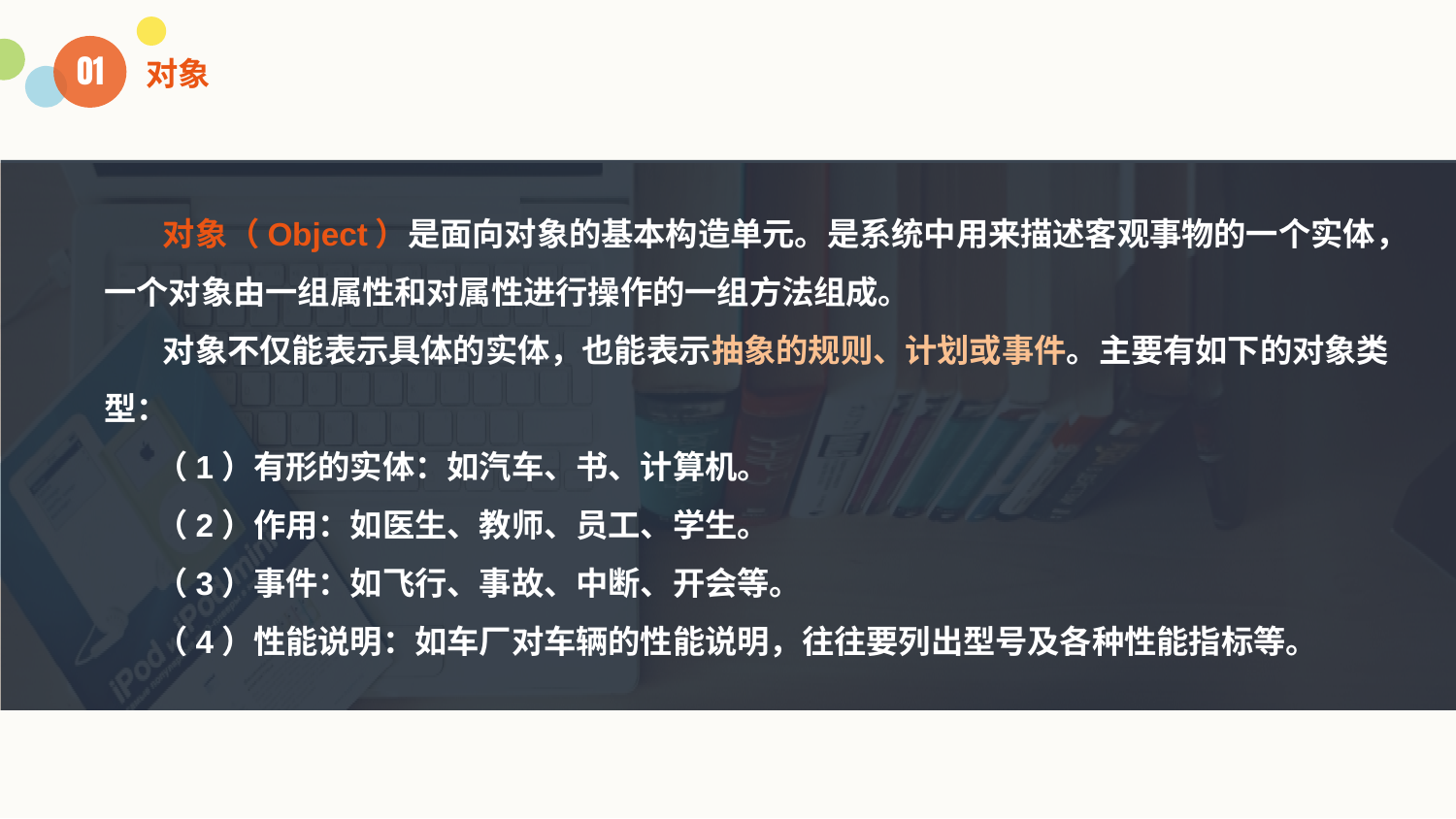

01
对象

       对象（Object）是面向对象的基本构造单元。是系统中用来描述客观事物的一个实体，一个对象由一组属性和对属性进行操作的一组方法组成。
       对象不仅能表示具体的实体，也能表示抽象的规则、计划或事件。主要有如下的对象类型：
      （1）有形的实体：如汽车、书、计算机。
      （2）作用：如医生、教师、员工、学生。
      （3）事件：如飞行、事故、中断、开会等。
      （4）性能说明：如车厂对车辆的性能说明，往往要列出型号及各种性能指标等。